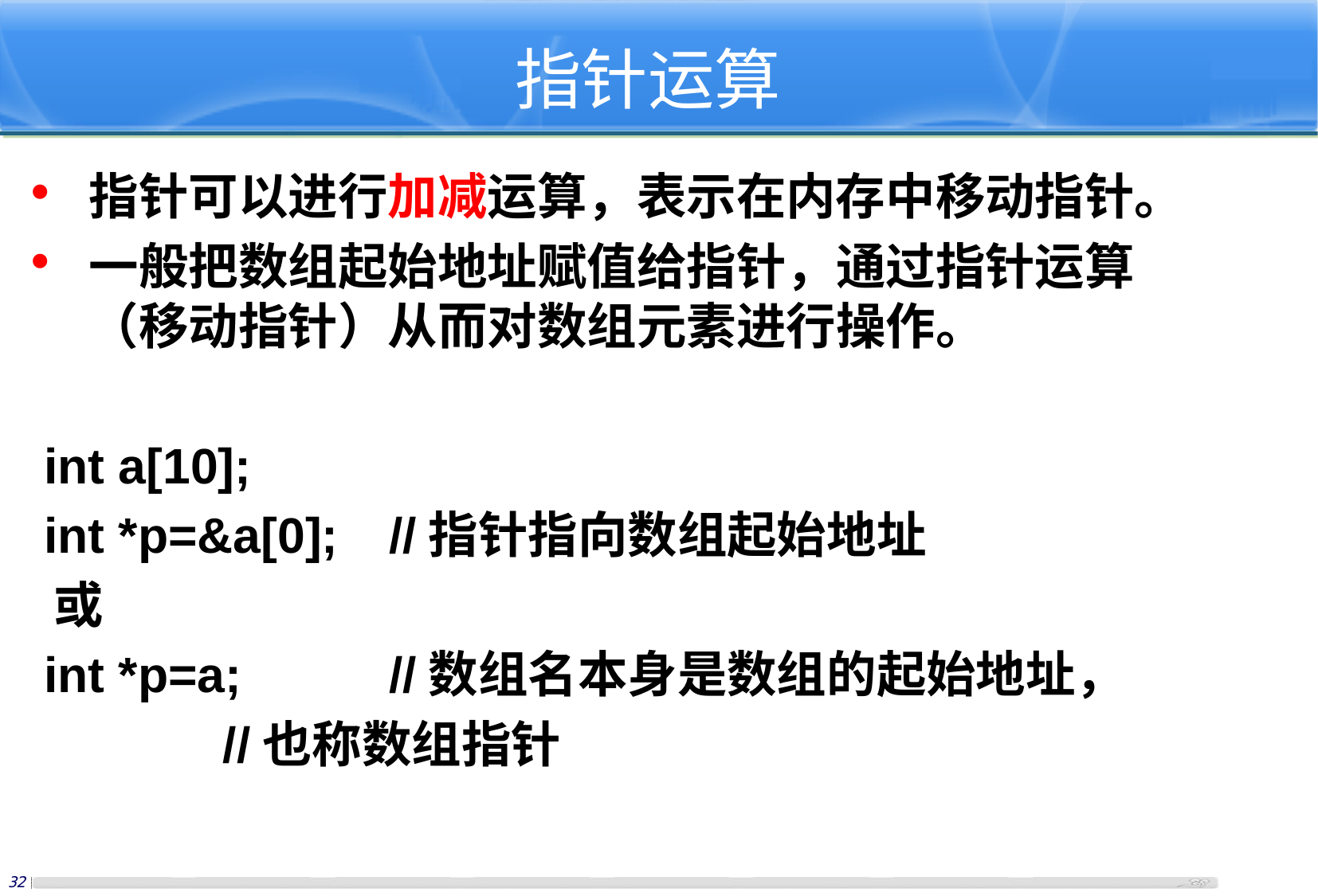

指针运算
指针可以进行加减运算，表示在内存中移动指针。
一般把数组起始地址赋值给指针，通过指针运算（移动指针）从而对数组元素进行操作。

 int a[10];
 int *p=&a[0];   	//指针指向数组起始地址
 或
 int *p=a;    	//数组名本身是数组的起始地址，
              //也称数组指针